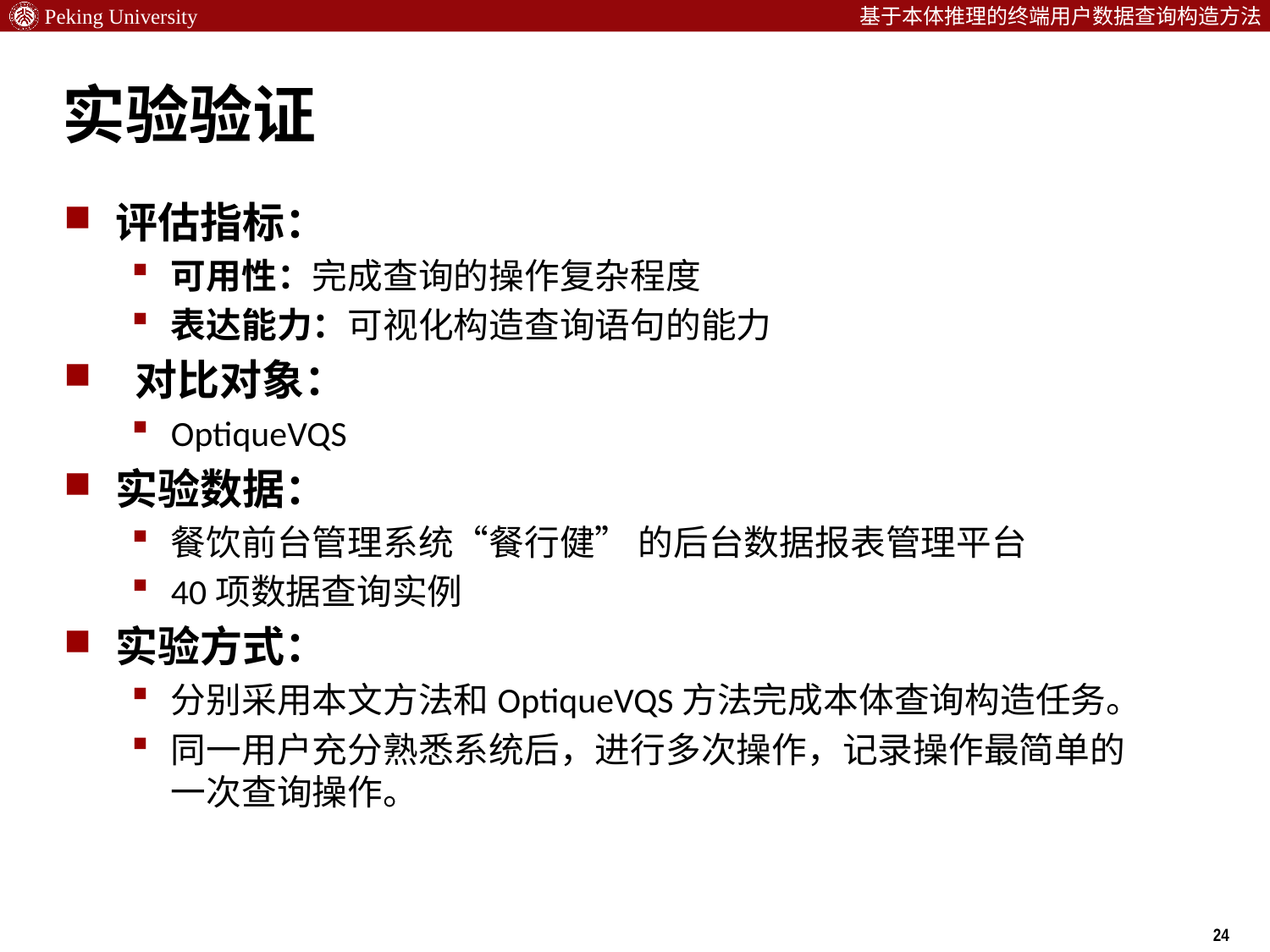

# 实验验证
评估指标：
可用性：完成查询的操作复杂程度
表达能力：可视化构造查询语句的能力
 对比对象：
OptiqueVQS
实验数据：
餐饮前台管理系统“餐行健” 的后台数据报表管理平台
40项数据查询实例
实验方式：
分别采用本文方法和OptiqueVQS方法完成本体查询构造任务。
同一用户充分熟悉系统后，进行多次操作，记录操作最简单的一次查询操作。